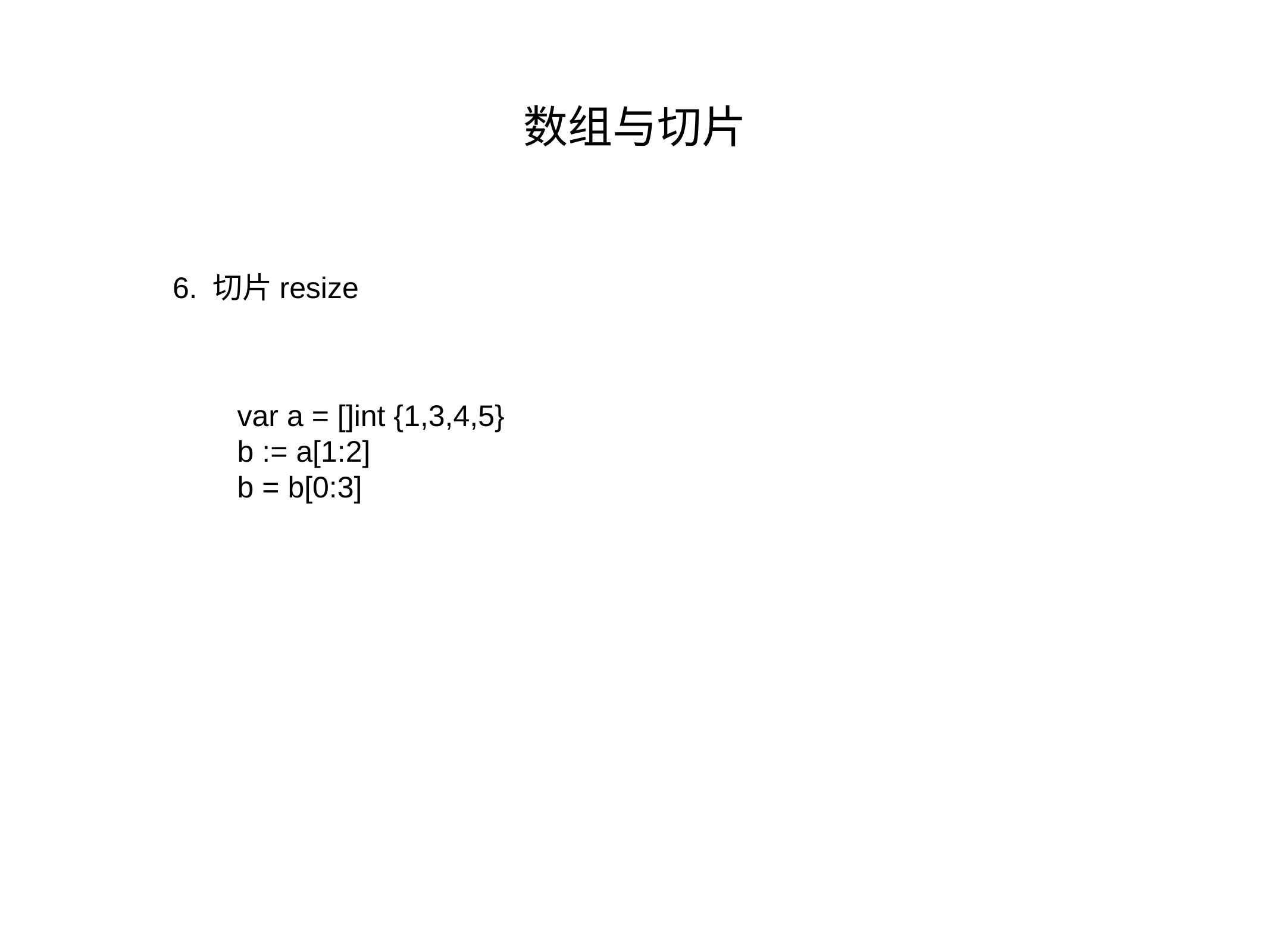

数组与切片
6. 切片resize
var a = []int {1,3,4,5}
b := a[1:2]
b = b[0:3]